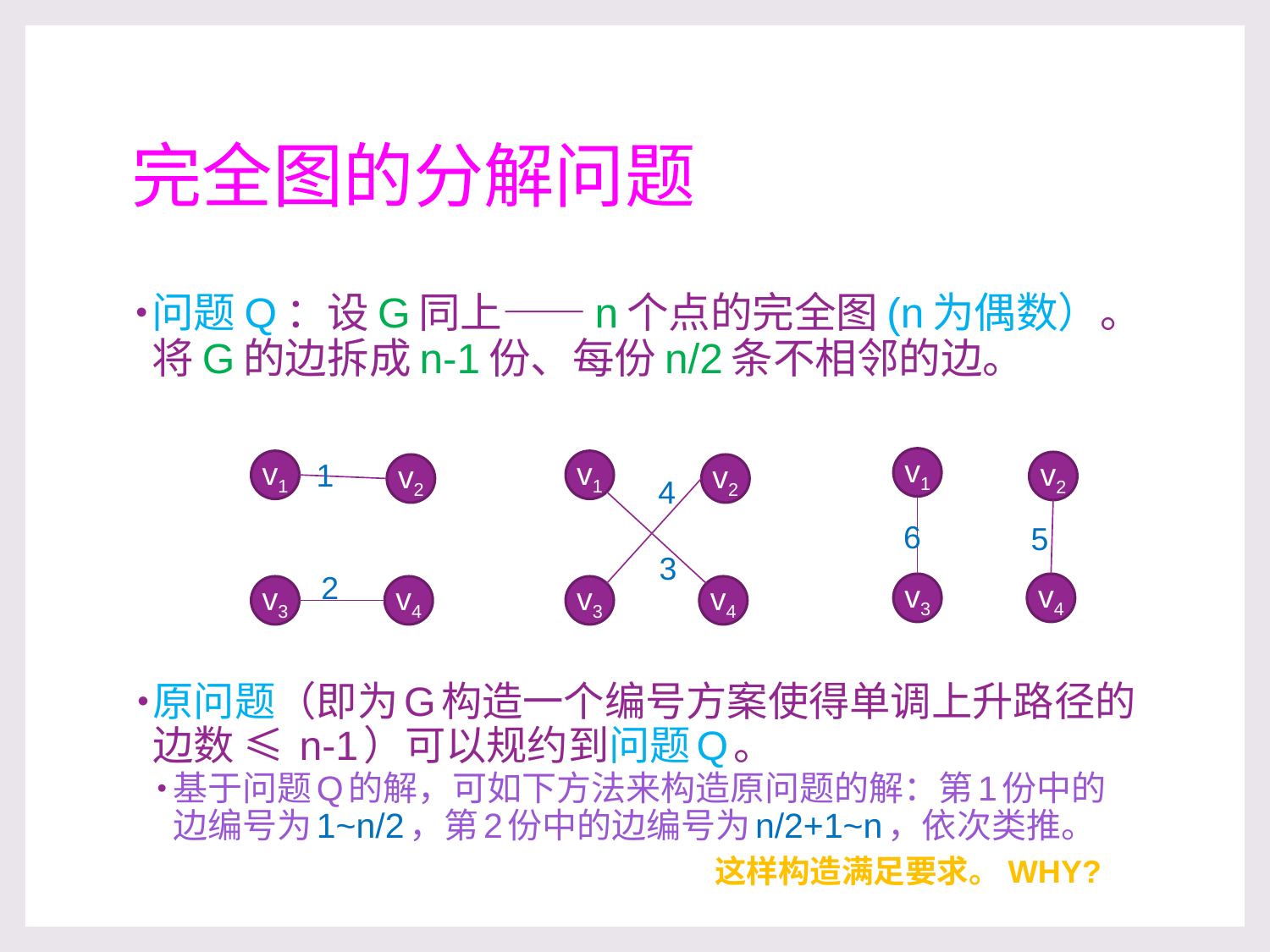

# 完全图的分解问题
问题Q：设G同上——n个点的完全图(n为偶数）。将G的边拆成n-1份、每份n/2条不相邻的边。
1
v1
v1
v1
v2
v2
v2
4
6
5
3
2
v3
v4
v3
v4
v3
v4
原问题（即为G构造一个编号方案使得单调上升路径的边数 ≤ n-1）可以规约到问题Q。
基于问题Q的解，可如下方法来构造原问题的解：第1份中的边编号为1~n/2，第2份中的边编号为n/2+1~n，依次类推。
这样构造满足要求。WHY?